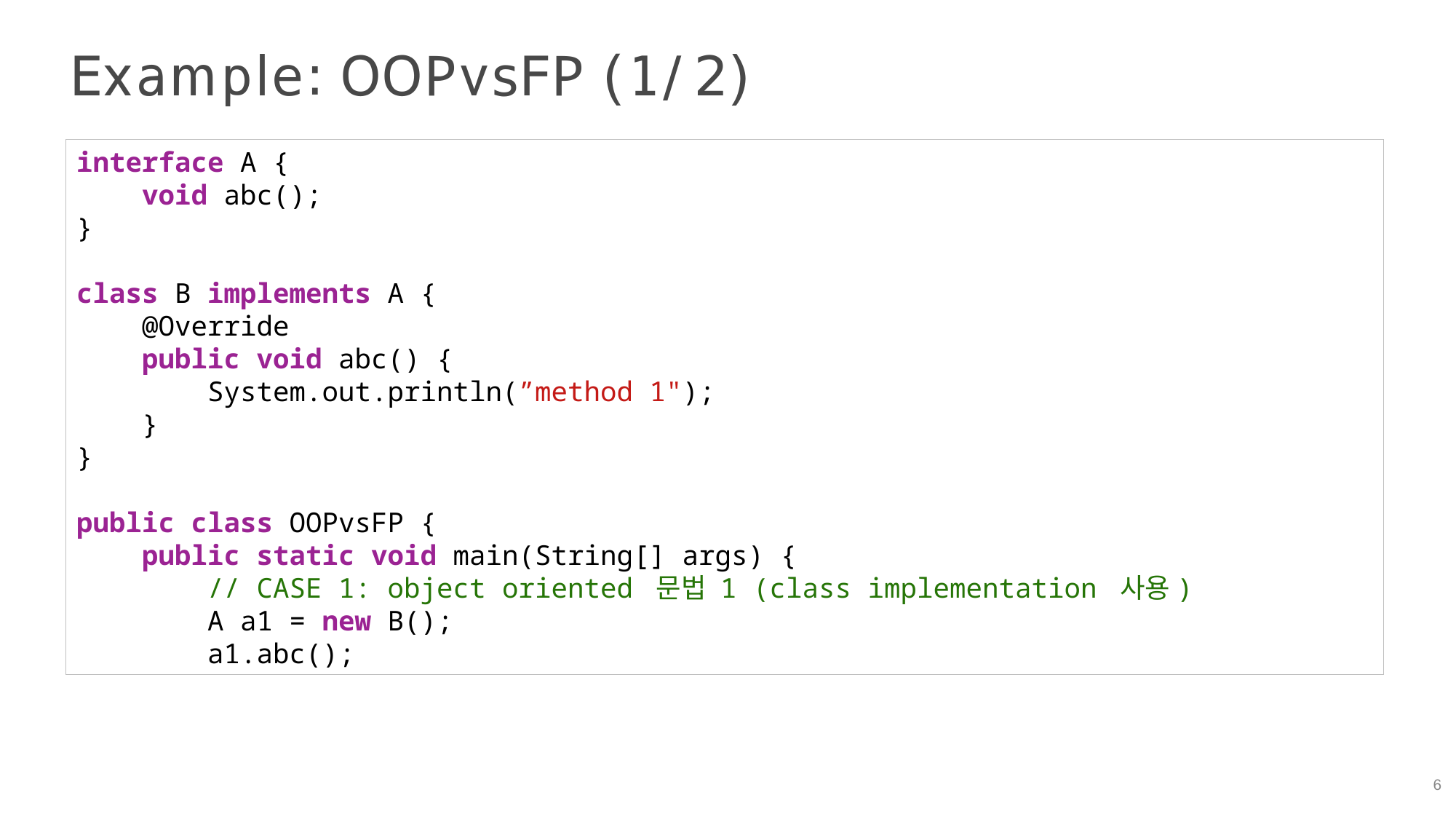

# Example: OOPvsFP (1/2)
interface A {
    void abc();
}
class B implements A {
    @Override
    public void abc() {
        System.out.println(”method 1");
    }
}

public class OOPvsFP {
    public static void main(String[] args) {
        // CASE 1: object oriented 문법 1 (class implementation 사용)
        A a1 = new B();
        a1.abc();
6